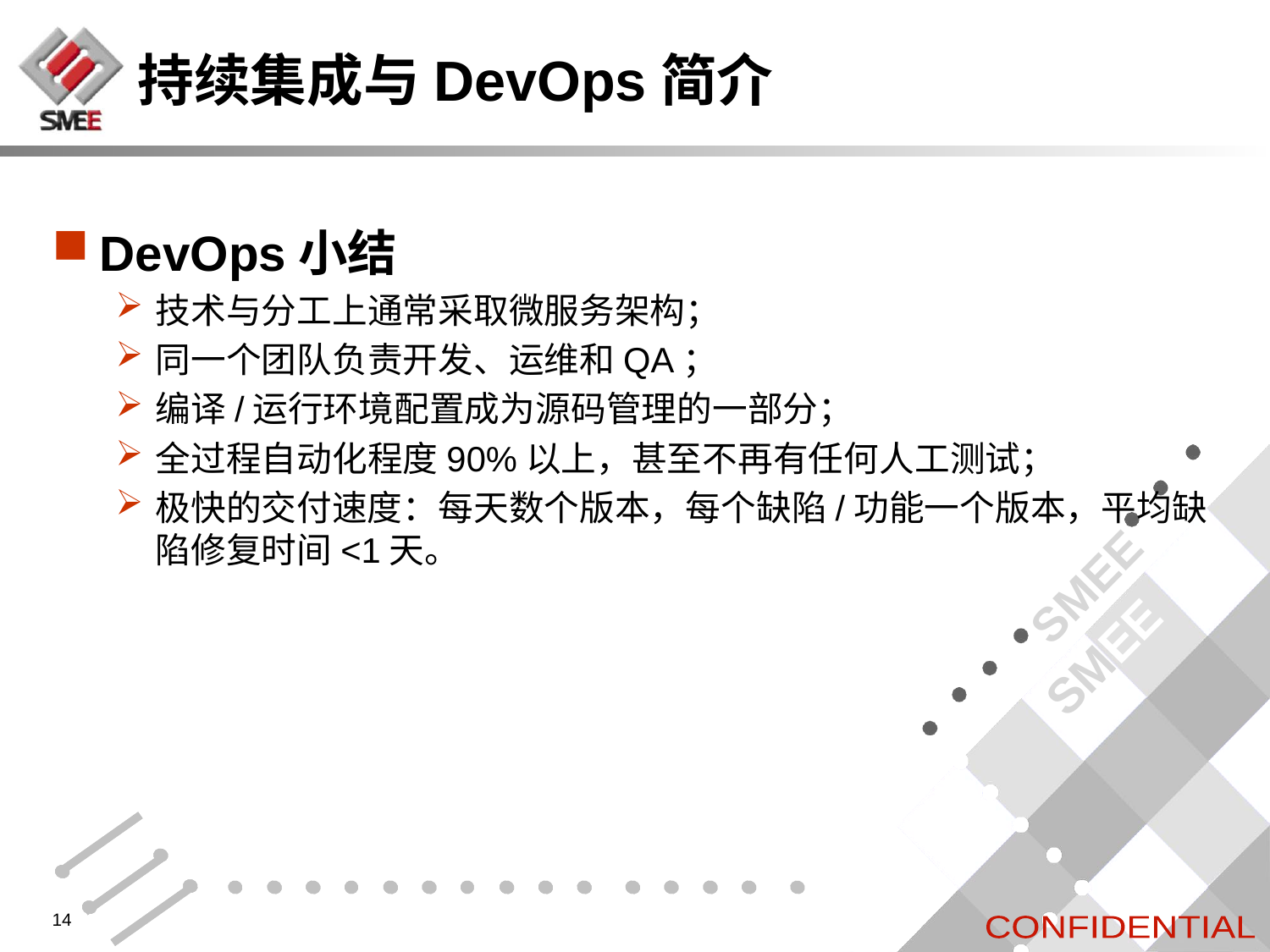

# 持续集成与DevOps简介
DevOps小结
技术与分工上通常采取微服务架构；
同一个团队负责开发、运维和QA；
编译/运行环境配置成为源码管理的一部分；
全过程自动化程度90%以上，甚至不再有任何人工测试；
极快的交付速度：每天数个版本，每个缺陷/功能一个版本，平均缺陷修复时间<1天。
14